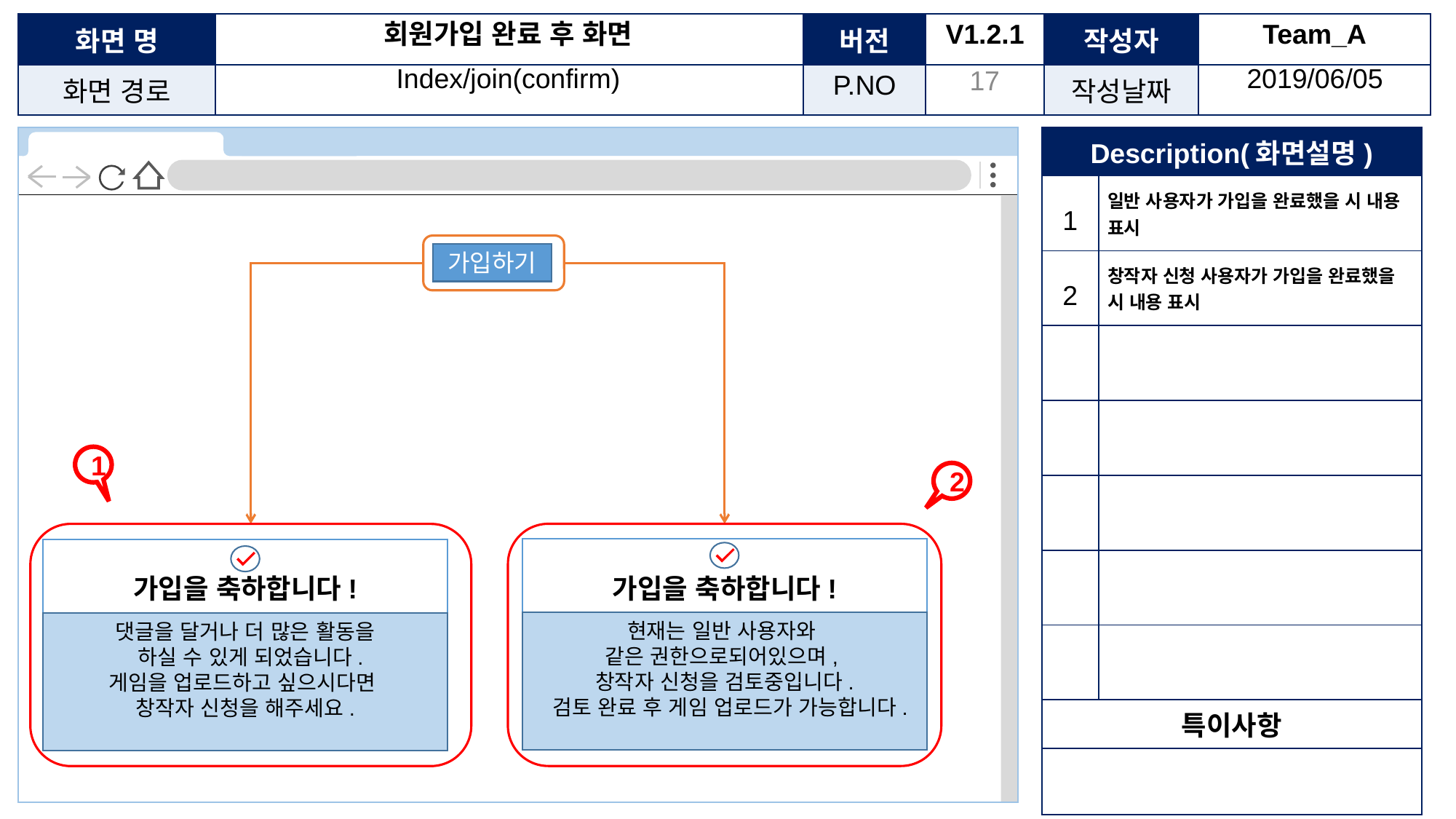

회원가입 완료 후 화면

17
Index/join(confirm)

2019/06/05
| Description(화면설명) |  |
| --- | --- |
| 1 | 일반 사용자가 가입을 완료했을 시 내용 표시 |
| 2 | 창작자 신청 사용자가 가입을 완료했을 시 내용 표시 |
|  |  |
|  |  |
|  |  |
|  |  |
|  |  |
| 특이사항 |  |
|  |  |

가입하기
1
2

가입을 축하합니다!

가입을 축하합니다!

현재는 일반 사용자와
같은 권한으로되어있으며,
창작자 신청을 검토중입니다.
 검토 완료 후 게임 업로드가 가능합니다.
댓글을 달거나 더 많은 활동을
 하실 수 있게 되었습니다.
게임을 업로드하고 싶으시다면
창작자 신청을 해주세요.